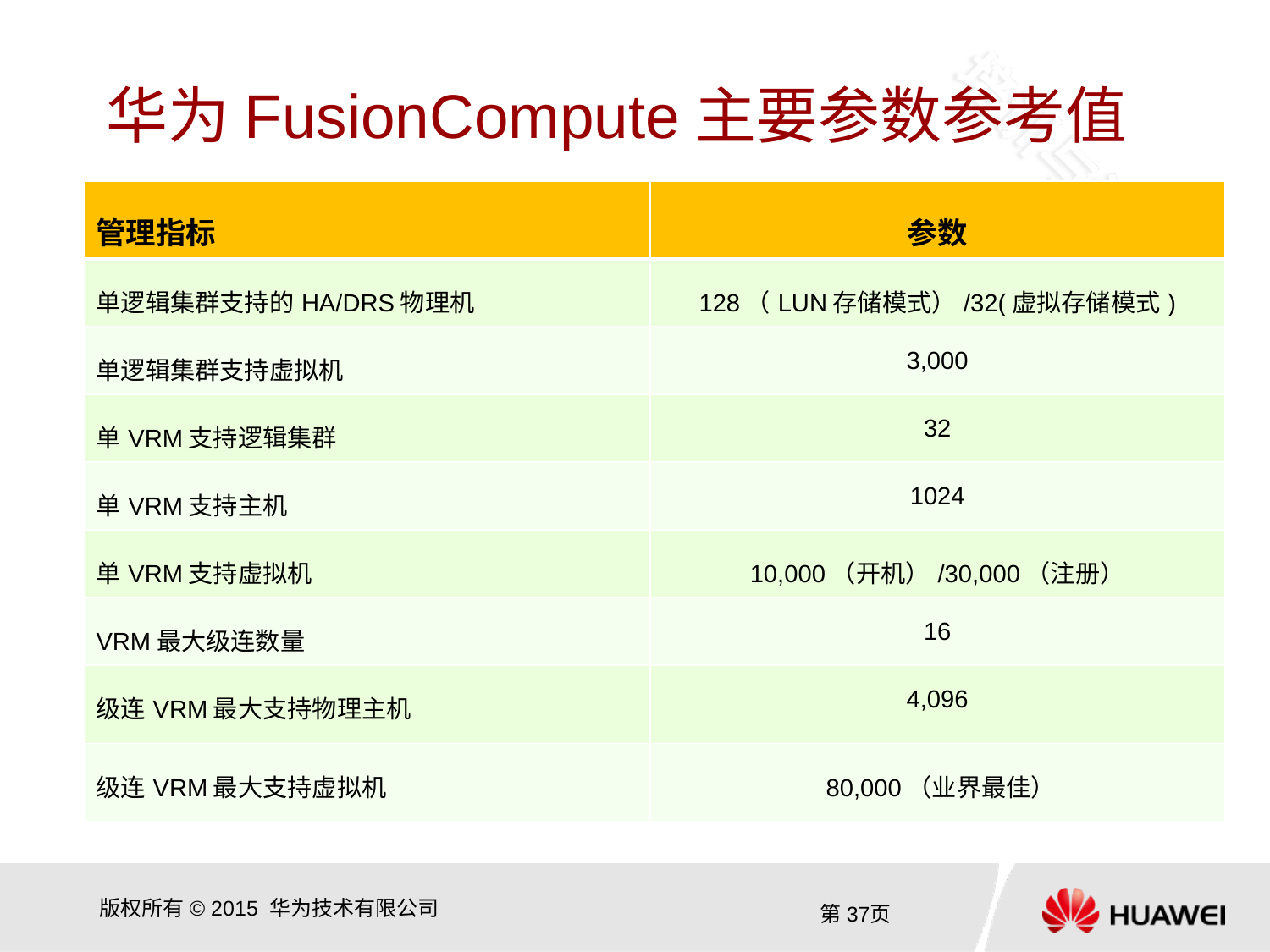

# 华为FusionCompute主要参数参考值
| 管理指标 | 参数 |
| --- | --- |
| 单逻辑集群支持的HA/DRS物理机 | 128（LUN存储模式）/32(虚拟存储模式) |
| 单逻辑集群支持虚拟机 | 3,000 |
| 单VRM支持逻辑集群 | 32 |
| 单VRM支持主机 | 1024 |
| 单VRM支持虚拟机 | 10,000（开机）/30,000（注册） |
| VRM最大级连数量 | 16 |
| 级连VRM最大支持物理主机 | 4,096 |
| 级连VRM最大支持虚拟机 | 80,000（业界最佳） |